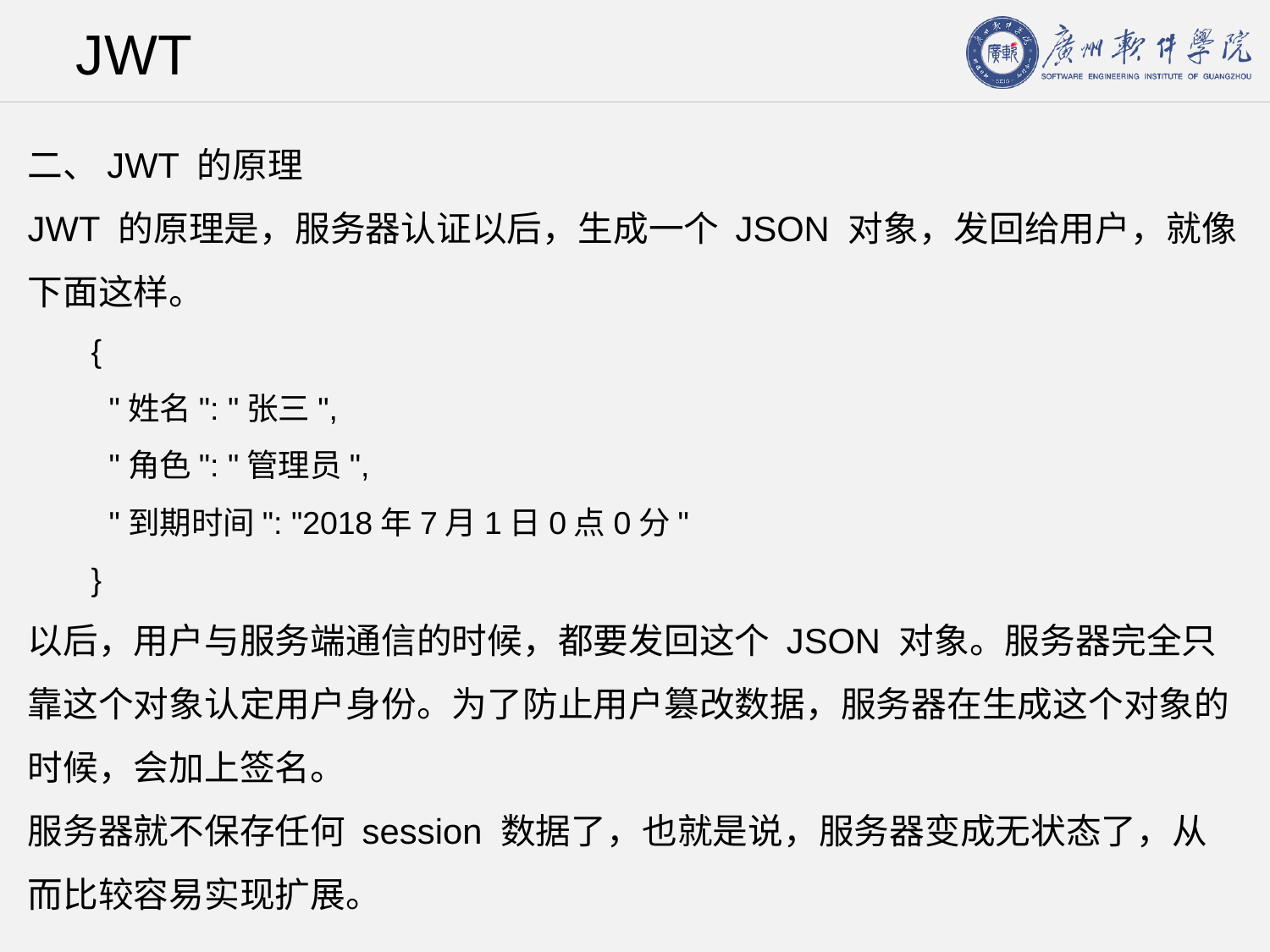

# JWT
二、JWT 的原理
JWT 的原理是，服务器认证以后，生成一个 JSON 对象，发回给用户，就像下面这样。
{
  "姓名": "张三",
  "角色": "管理员",
  "到期时间": "2018年7月1日0点0分"
}
以后，用户与服务端通信的时候，都要发回这个 JSON 对象。服务器完全只靠这个对象认定用户身份。为了防止用户篡改数据，服务器在生成这个对象的时候，会加上签名。
服务器就不保存任何 session 数据了，也就是说，服务器变成无状态了，从而比较容易实现扩展。